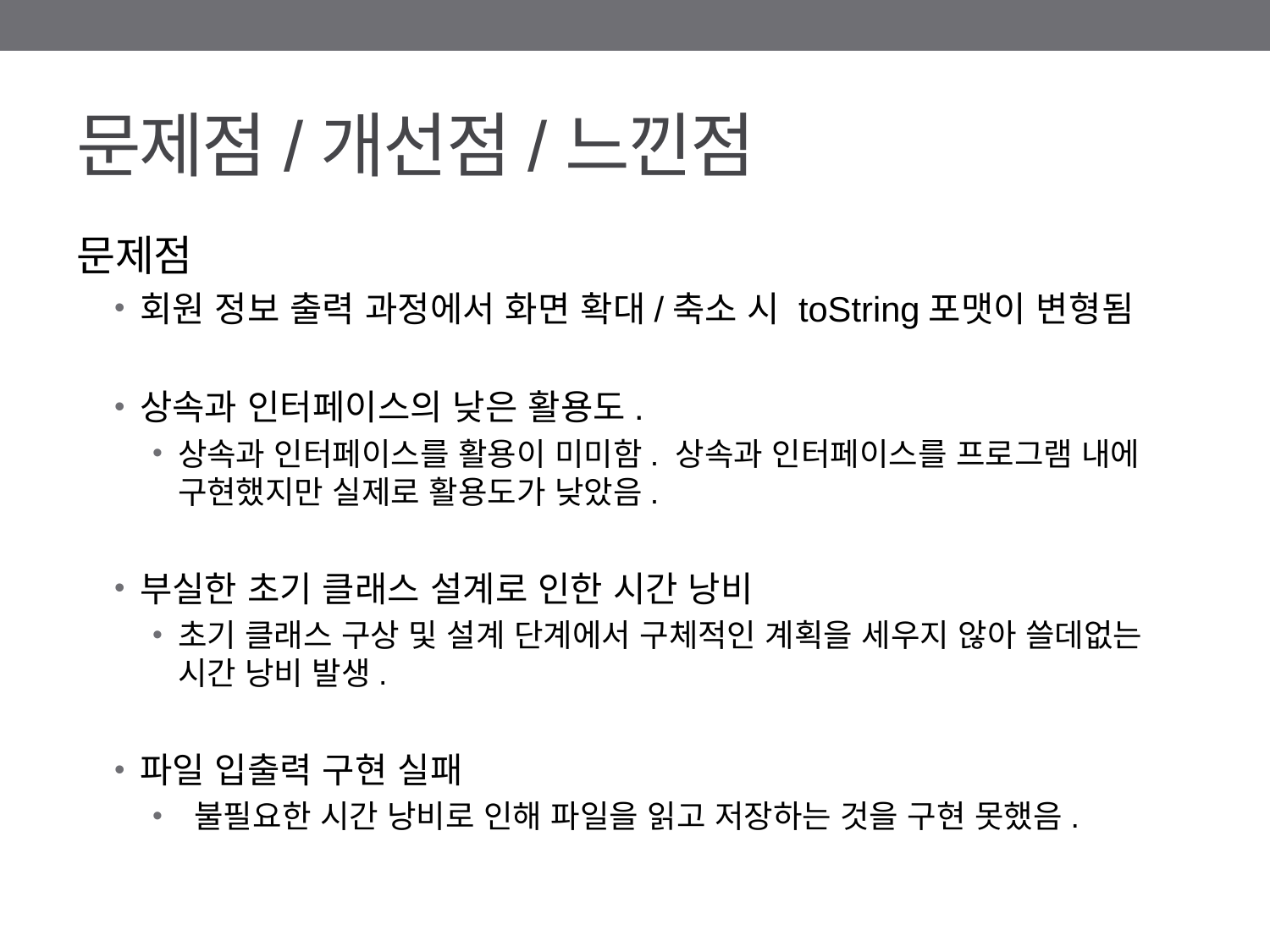

# 문제점/개선점/느낀점
문제점
회원 정보 출력 과정에서 화면 확대/축소 시 toString포맷이 변형됨

상속과 인터페이스의 낮은 활용도.
상속과 인터페이스를 활용이 미미함. 상속과 인터페이스를 프로그램 내에 구현했지만 실제로 활용도가 낮았음.

부실한 초기 클래스 설계로 인한 시간 낭비
초기 클래스 구상 및 설계 단계에서 구체적인 계획을 세우지 않아 쓸데없는 시간 낭비 발생.

파일 입출력 구현 실패
 불필요한 시간 낭비로 인해 파일을 읽고 저장하는 것을 구현 못했음.